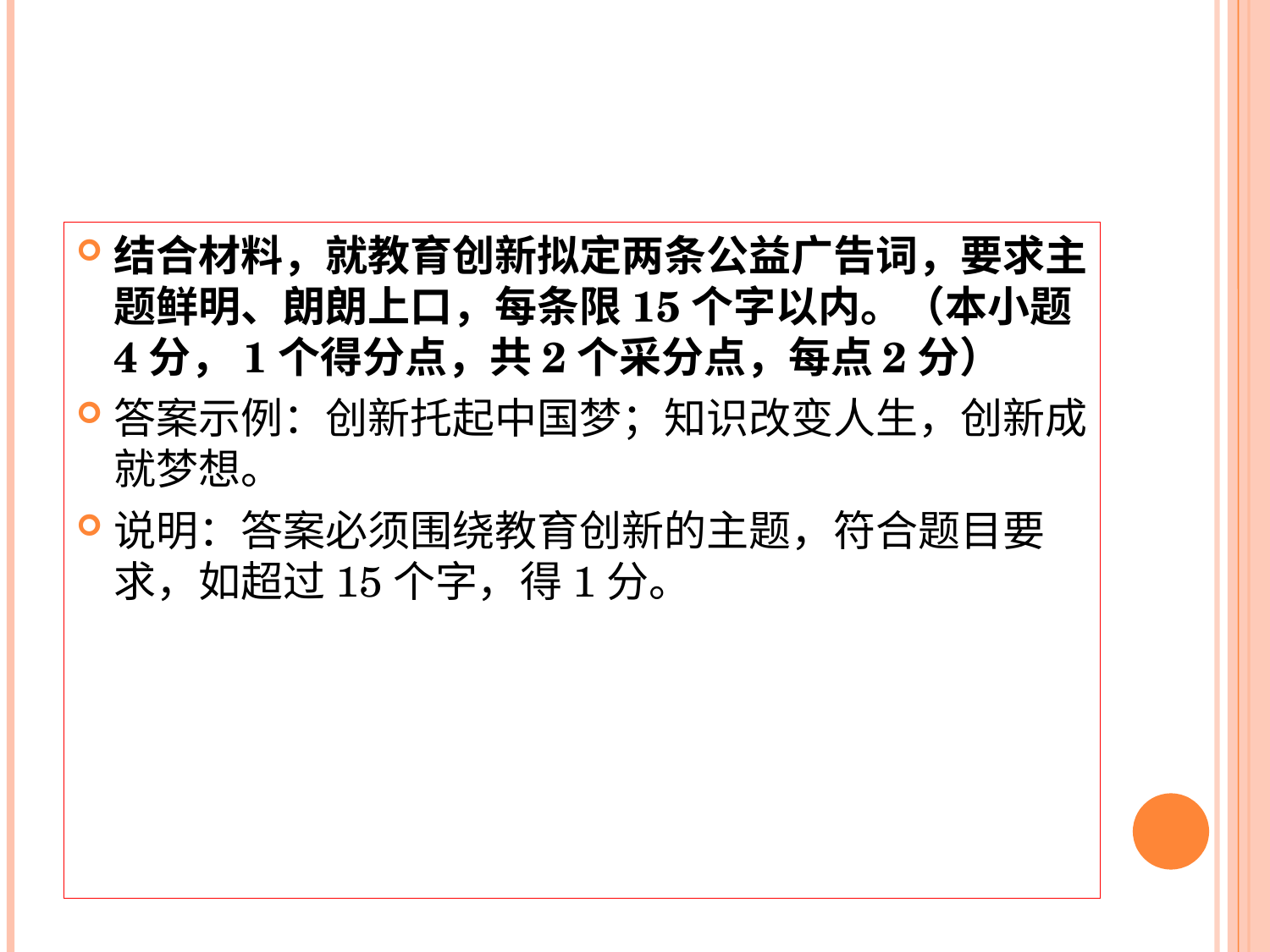

#
结合材料，就教育创新拟定两条公益广告词，要求主题鲜明、朗朗上口，每条限15个字以内。（本小题4分，1个得分点，共2个采分点，每点2分）
答案示例：创新托起中国梦；知识改变人生，创新成就梦想。
说明：答案必须围绕教育创新的主题，符合题目要求，如超过15个字，得1分。